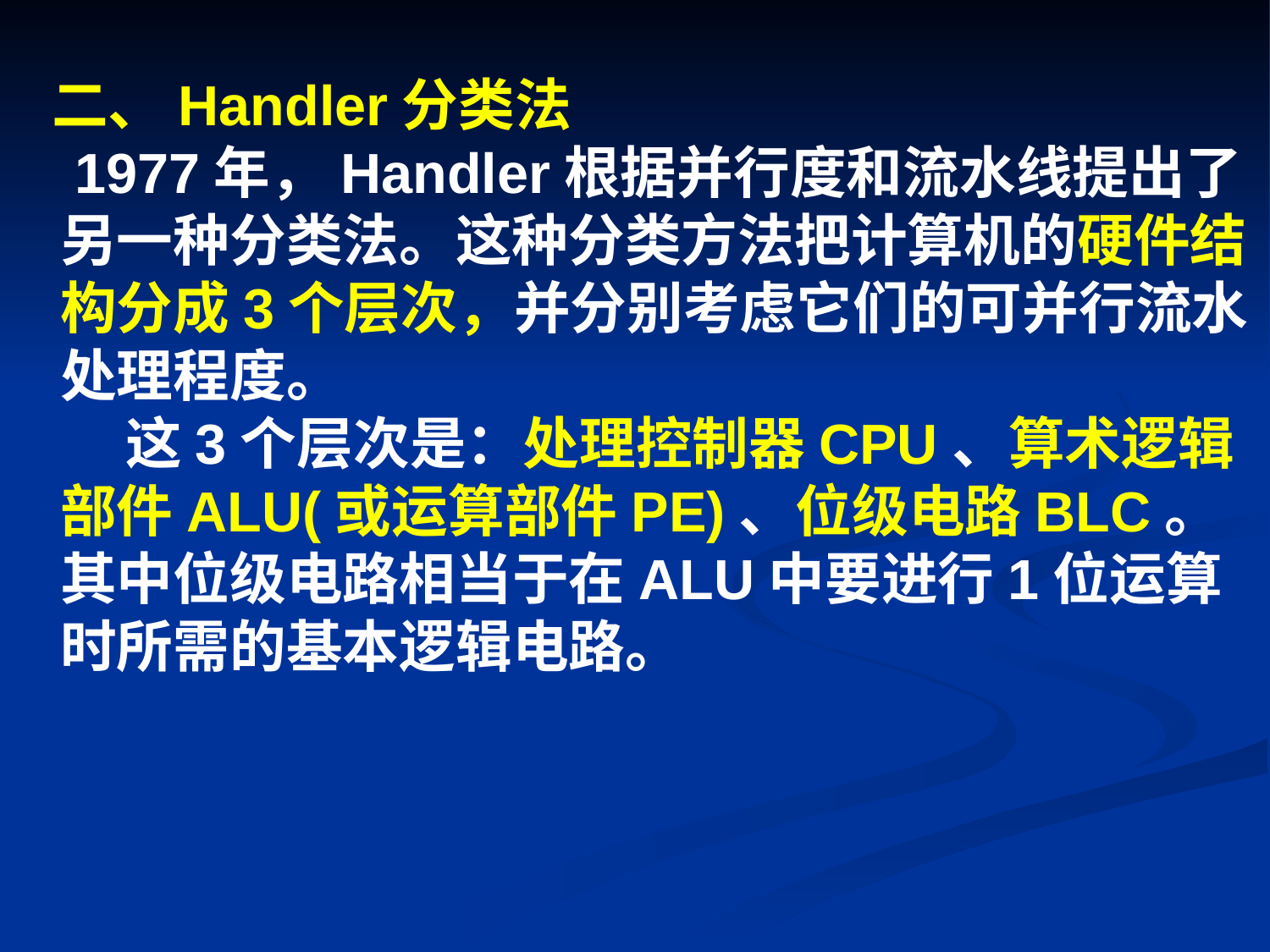

二、Handler分类法
    1977年，Handler根据并行度和流水线提出了另一种分类法。这种分类方法把计算机的硬件结构分成3个层次，并分别考虑它们的可并行流水处理程度。
　　这3个层次是：处理控制器CPU、算术逻辑部件ALU(或运算部件PE)、位级电路BLC。其中位级电路相当于在ALU中要进行1位运算时所需的基本逻辑电路。

32